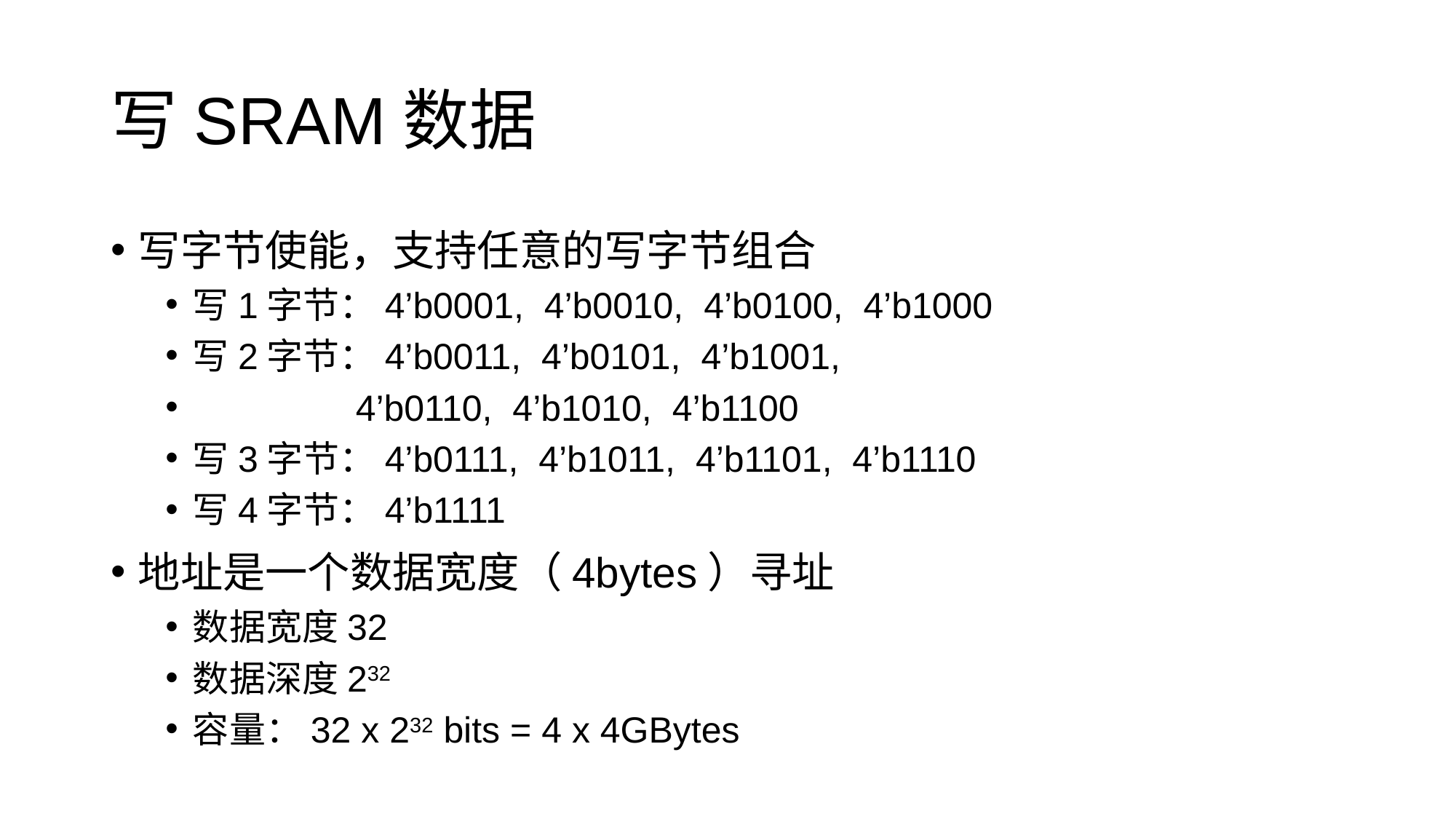

# 写SRAM数据
写字节使能，支持任意的写字节组合
写1字节：4’b0001,  4’b0010,  4’b0100,  4’b1000
写2字节：4’b0011,  4’b0101,  4’b1001,
                4’b0110,  4’b1010,  4’b1100
写3字节：4’b0111,  4’b1011,  4’b1101,  4’b1110
写4字节：4’b1111
地址是一个数据宽度（4bytes）寻址
数据宽度32
数据深度232
容量：32 x 232 bits = 4 x 4GBytes